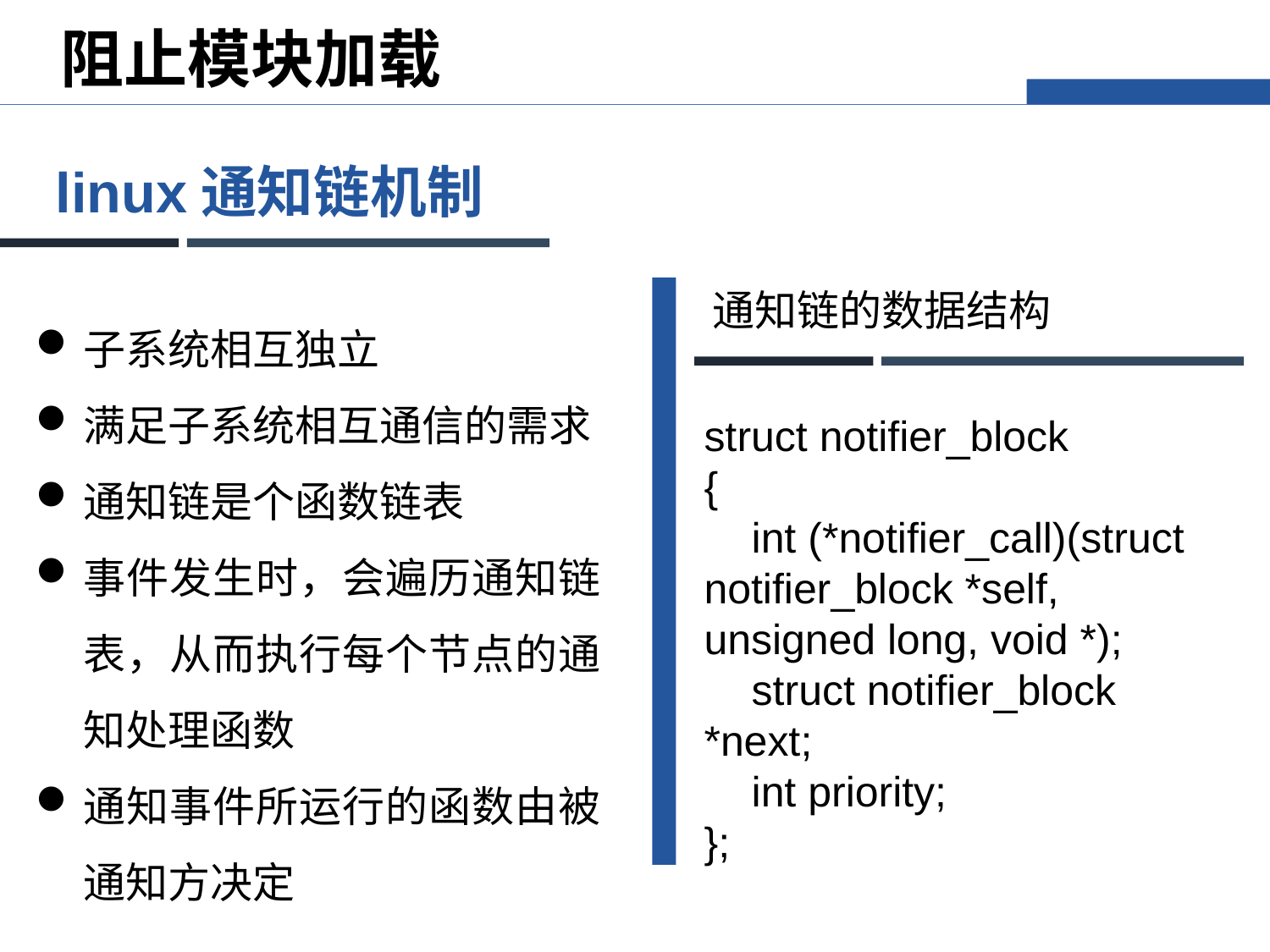

阻止模块加载

linux通知链机制

通知链的数据结构
子系统相互独立
满足子系统相互通信的需求
通知链是个函数链表
事件发生时，会遍历通知链表，从而执行每个节点的通知处理函数
通知事件所运行的函数由被通知方决定

struct notifier_block
{
    int (*notifier_call)(struct notifier_block *self, unsigned long, void *);
    struct notifier_block *next;
    int priority;
};